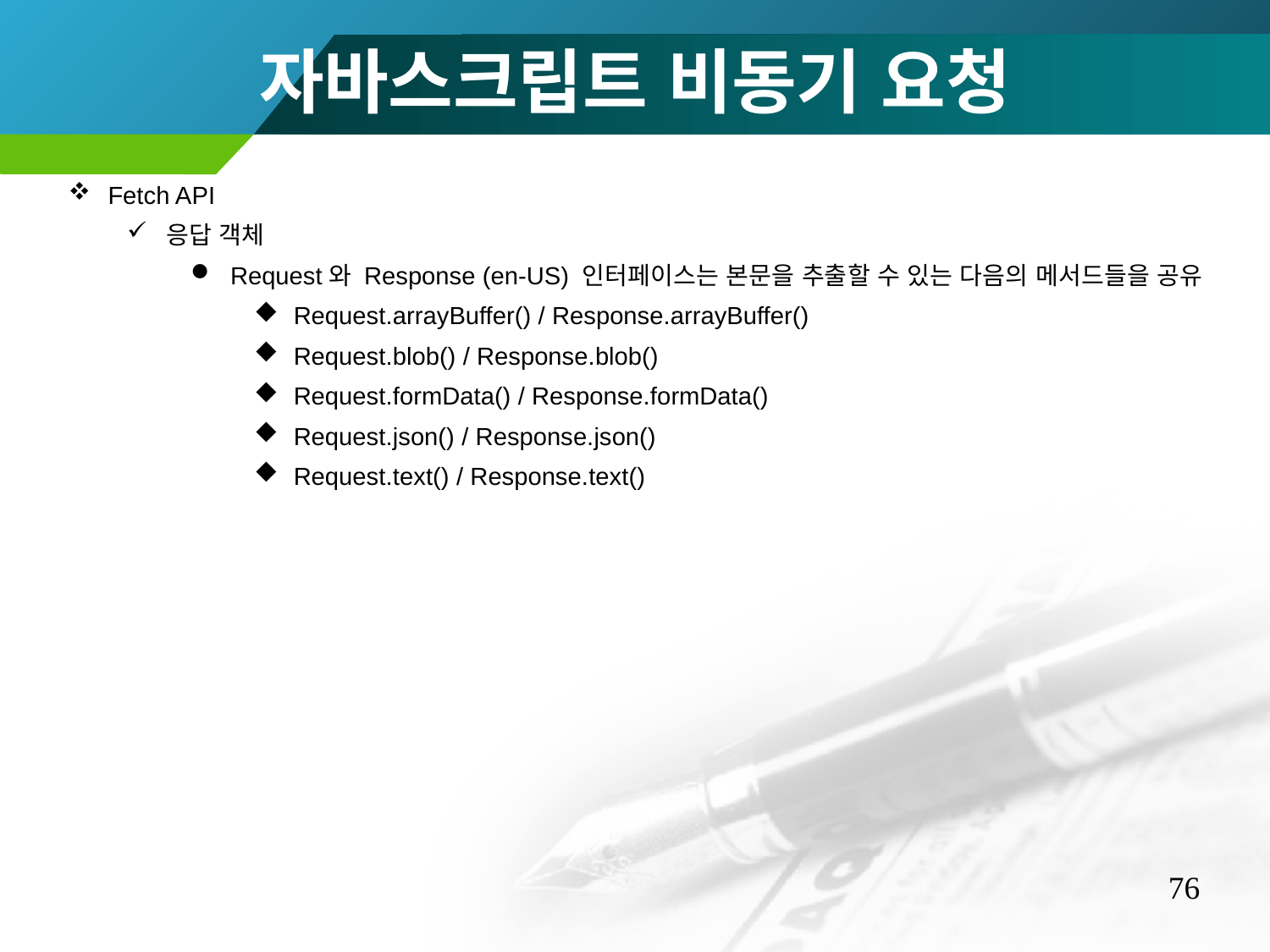

자바스크립트 비동기 요청
Fetch API
응답 객체
Request와 Response (en-US) 인터페이스는 본문을 추출할 수 있는 다음의 메서드들을 공유
Request.arrayBuffer() / Response.arrayBuffer()
Request.blob() / Response.blob()
Request.formData() / Response.formData()
Request.json() / Response.json()
Request.text() / Response.text()
76